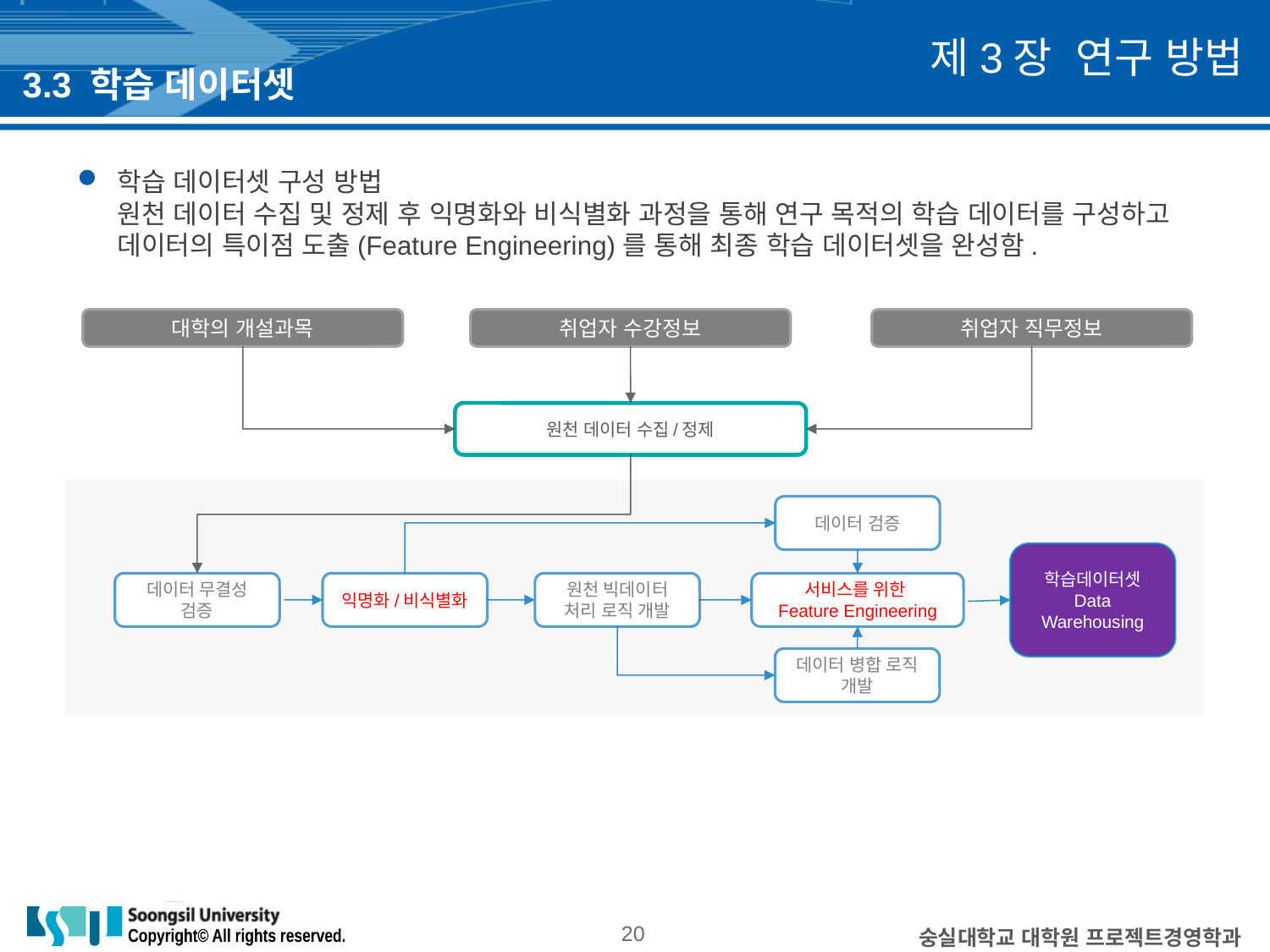

제3장  연구 방법
3.3 학습 데이터셋
학습 데이터셋 구성 방법
원천 데이터 수집 및 정제 후 익명화와 비식별화 과정을 통해 연구 목적의 학습 데이터를 구성하고
데이터의 특이점 도출(Feature Engineering)를 통해 최종 학습 데이터셋을 완성함.
대학의 개설과목
취업자 수강정보
취업자 직무정보
원천 데이터 수집/정제

데이터 검증
학습데이터셋
Data Warehousing
데이터 무결성 검증
익명화/비식별화
원천 빅데이터 처리 로직 개발
서비스를 위한
Feature Engineering
데이터 병합 로직 개발